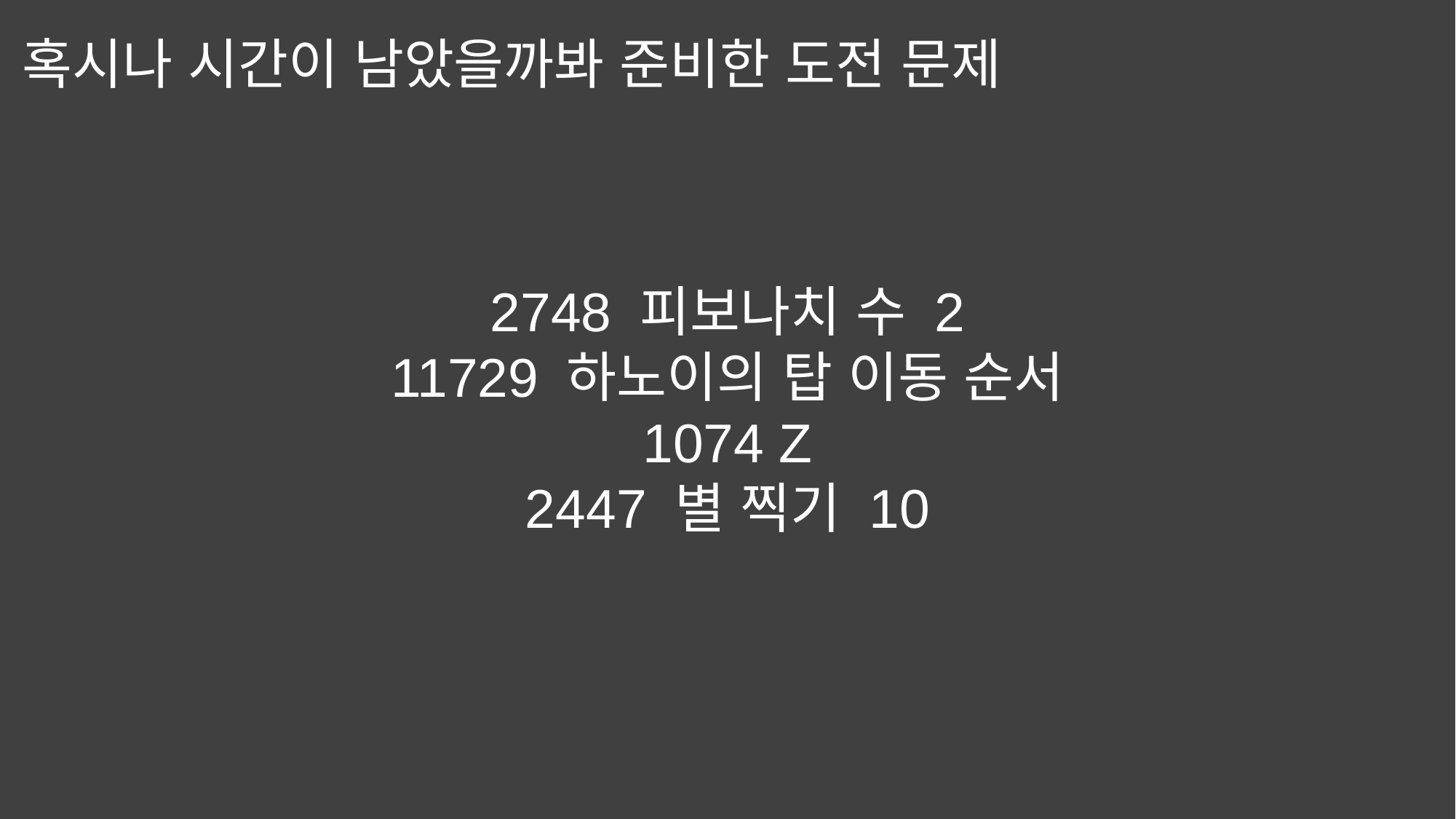

혹시나 시간이 남았을까봐 준비한 도전 문제
2748 피보나치 수 2
11729 하노이의 탑 이동 순서
1074 Z
2447 별 찍기 10